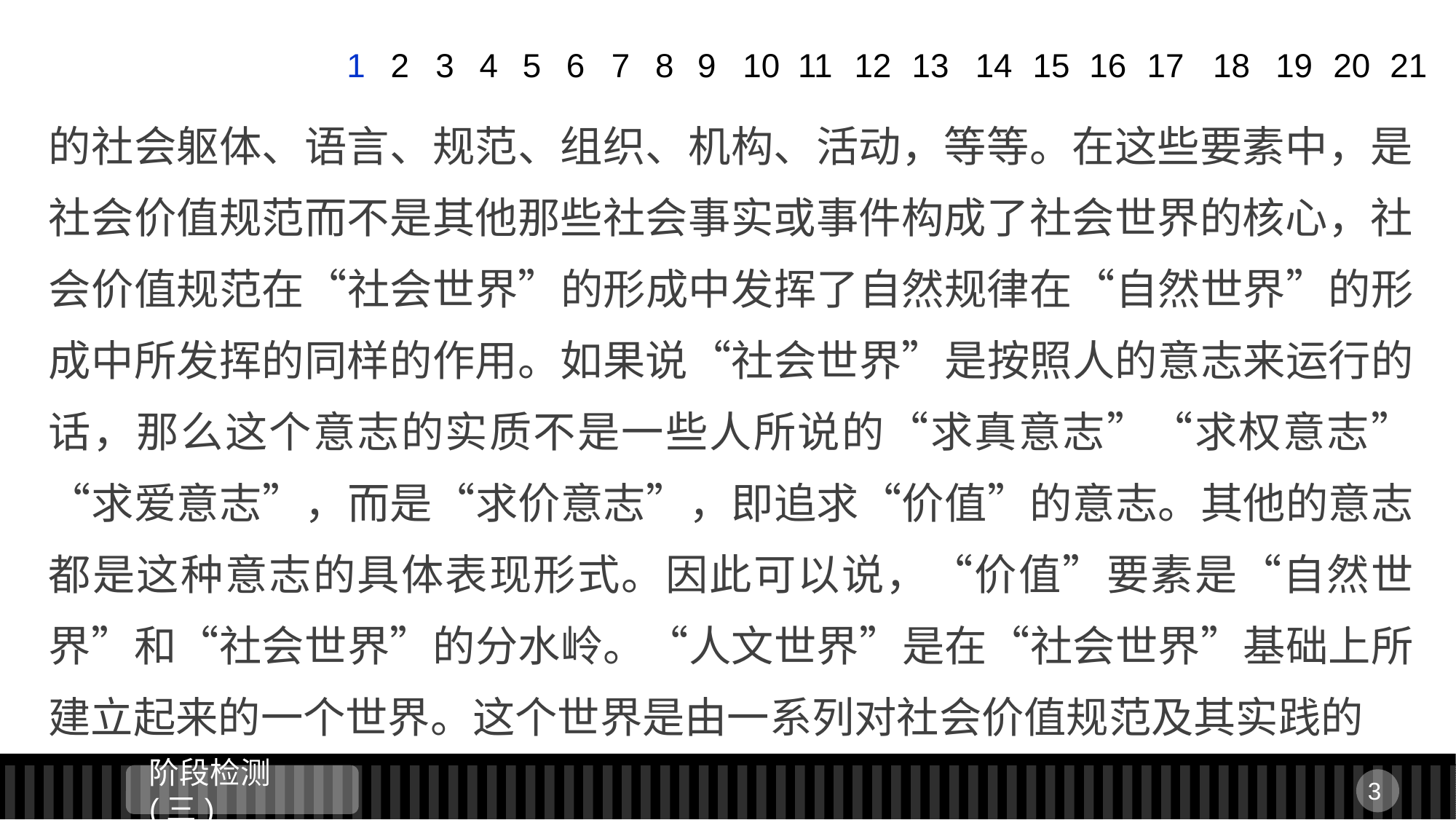

1
2
3
4
5
6
7
8
9
11
12
13
14
15
16
17
18
19
20
21
10
的社会躯体、语言、规范、组织、机构、活动，等等。在这些要素中，是社会价值规范而不是其他那些社会事实或事件构成了社会世界的核心，社会价值规范在“社会世界”的形成中发挥了自然规律在“自然世界”的形成中所发挥的同样的作用。如果说“社会世界”是按照人的意志来运行的话，那么这个意志的实质不是一些人所说的“求真意志”“求权意志”“求爱意志”，而是“求价意志”，即追求“价值”的意志。其他的意志都是这种意志的具体表现形式。因此可以说，“价值”要素是“自然世界”和“社会世界”的分水岭。“人文世界”是在“社会世界”基础上所建立起来的一个世界。这个世界是由一系列对社会价值规范及其实践的